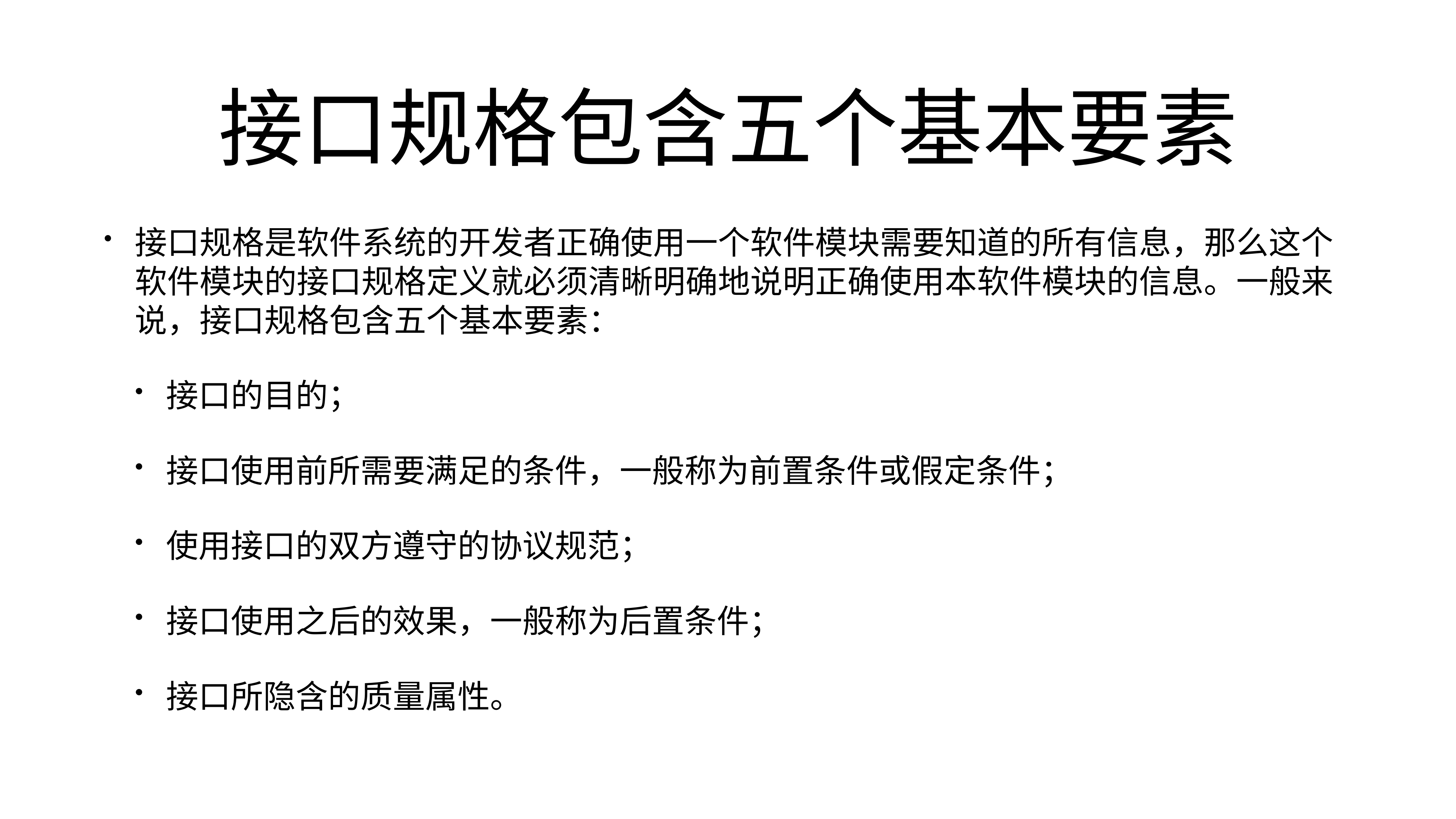

# 接口规格包含五个基本要素
接口规格是软件系统的开发者正确使用一个软件模块需要知道的所有信息，那么这个软件模块的接口规格定义就必须清晰明确地说明正确使用本软件模块的信息。一般来说，接口规格包含五个基本要素：
接口的目的；
接口使用前所需要满足的条件，一般称为前置条件或假定条件；
使用接口的双方遵守的协议规范；
接口使用之后的效果，一般称为后置条件；
接口所隐含的质量属性。